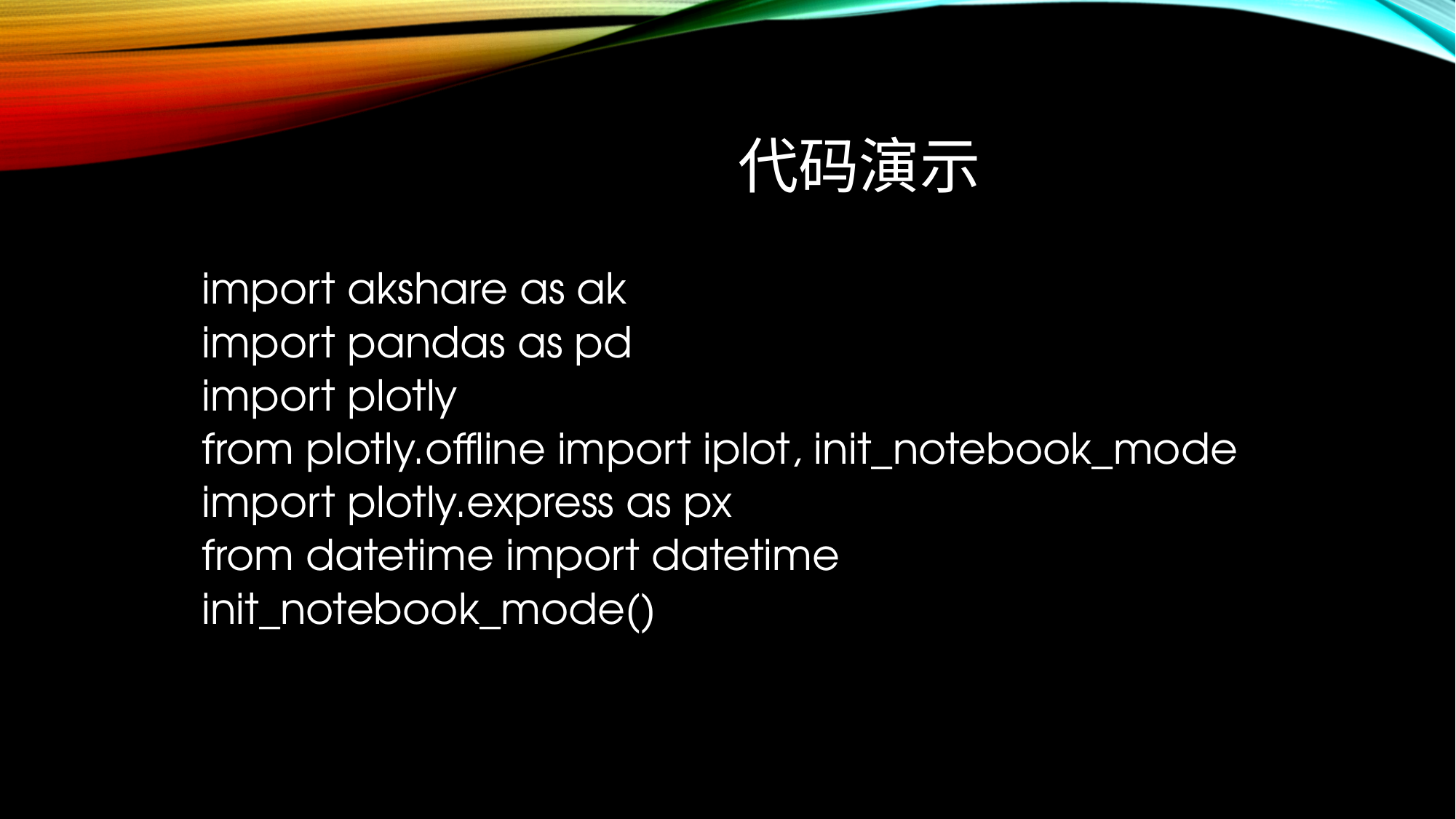

# 代码演示
import akshare as ak
import pandas as pd
import plotly
from plotly.offline import iplot, init_notebook_mode
import plotly.express as px
from datetime import datetime
init_notebook_mode()